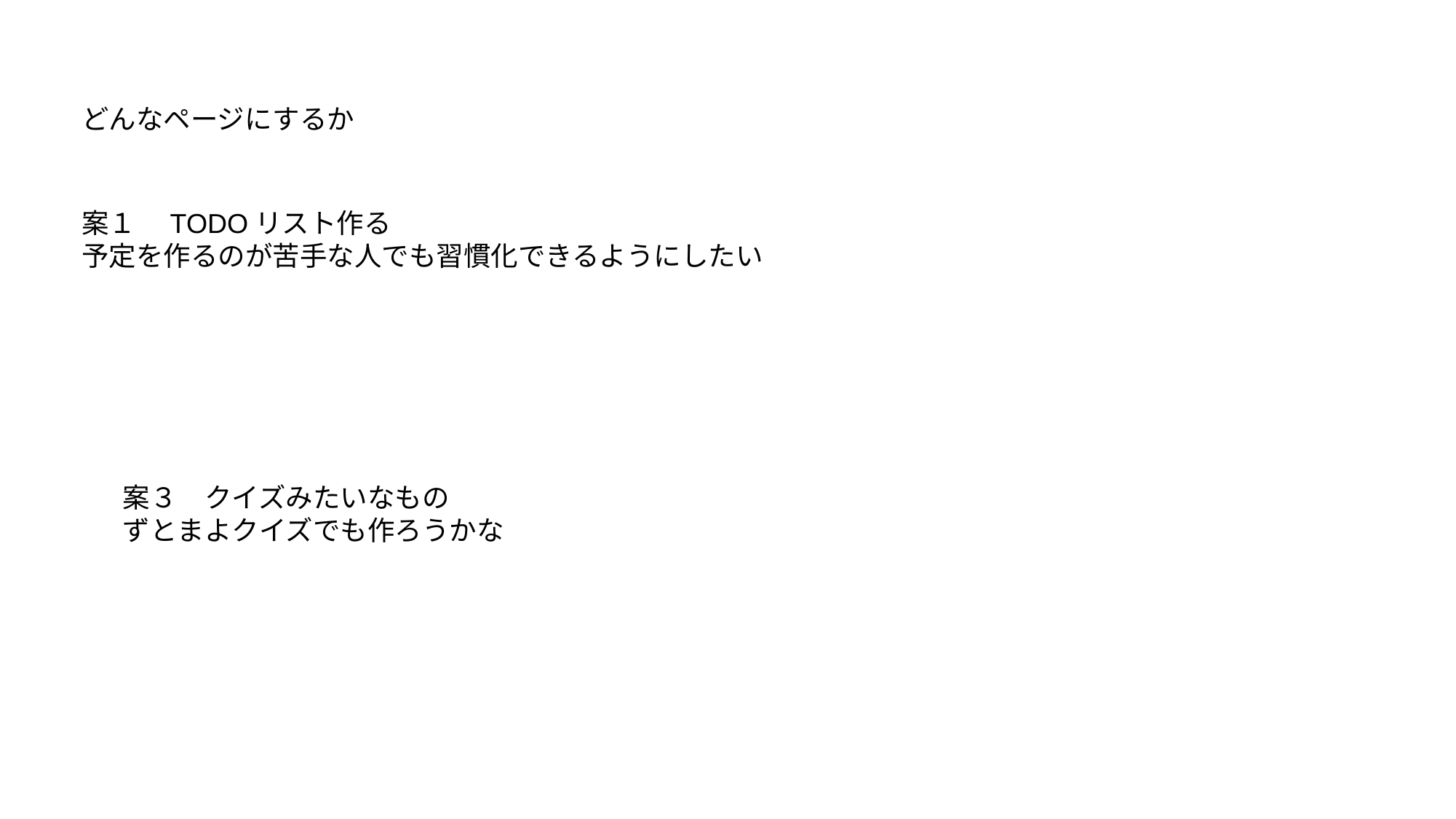

どんなページにするか
案１　TODOリスト作る
予定を作るのが苦手な人でも習慣化できるようにしたい

案３　クイズみたいなもの
ずとまよクイズでも作ろうかな